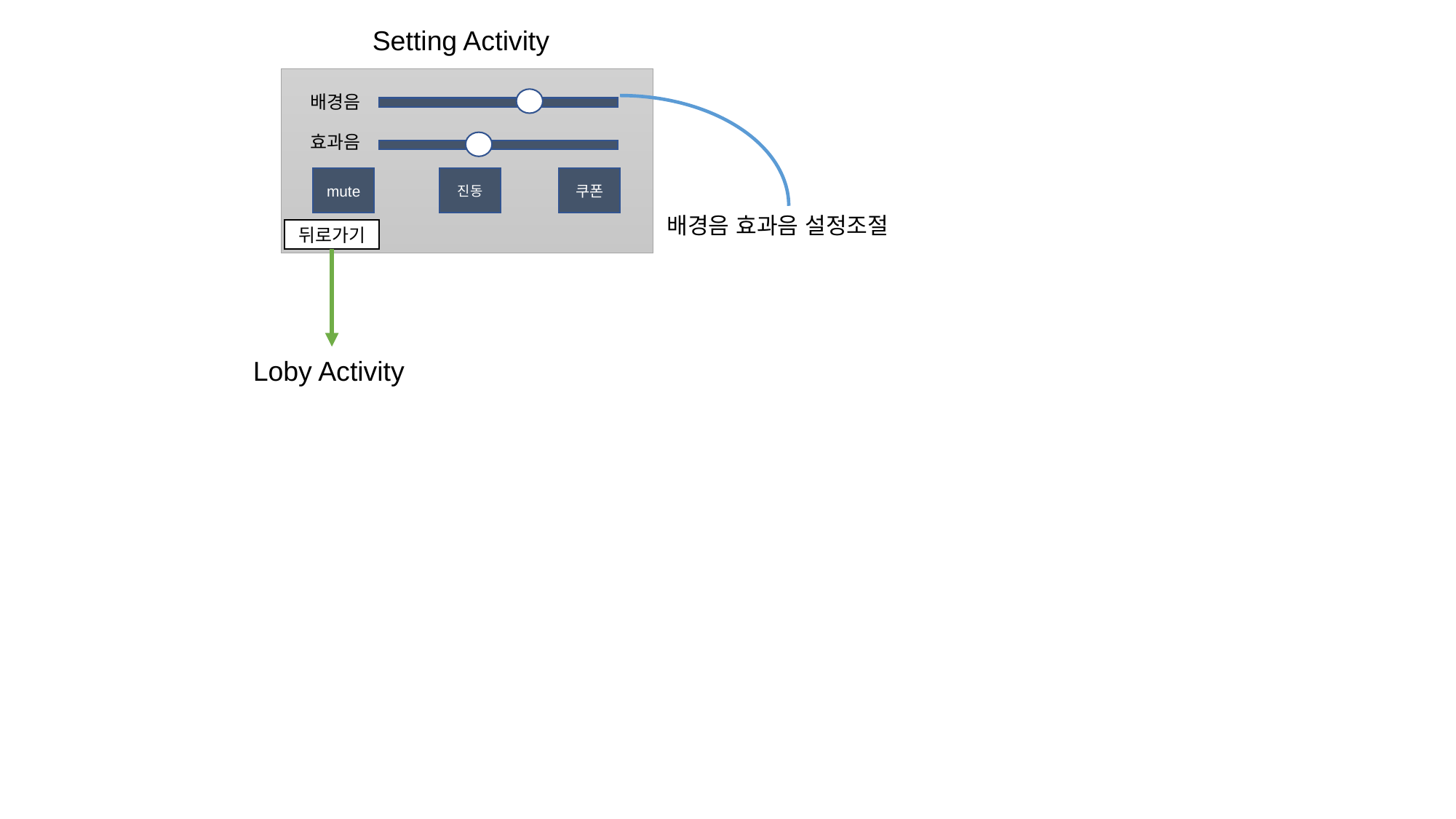

Setting Activity

배경음

효과음

mute
진동
쿠폰
배경음 효과음 설정조절
뒤로가기
Loby Activity